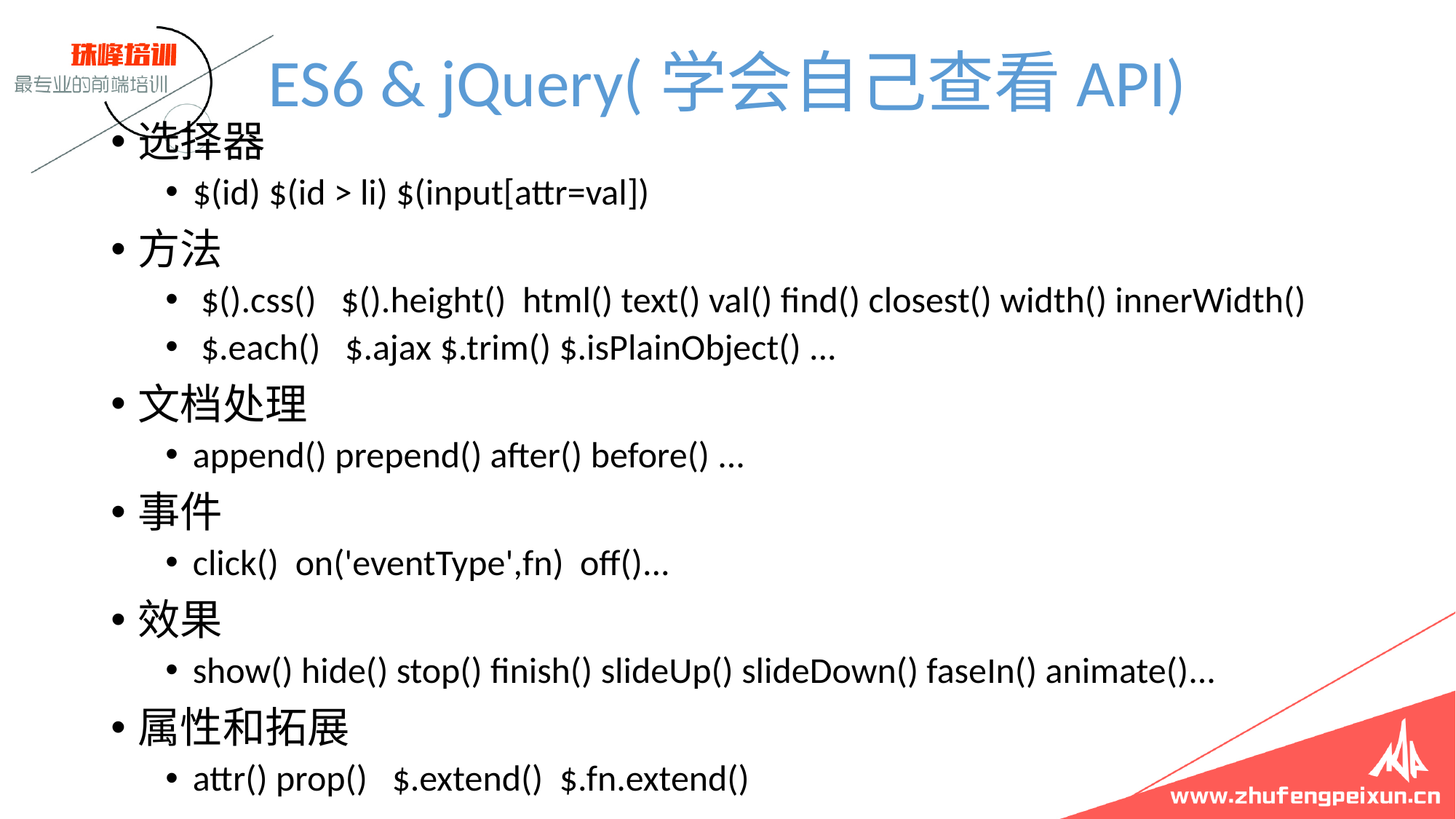

# ES6 & jQuery(学会自己查看API)
选择器
$(id) $(id > li) $(input[attr=val])
方法
 $().css()   $().height()  html() text() val() find() closest() width() innerWidth()
 $.each()   $.ajax $.trim() $.isPlainObject() ...
文档处理
append() prepend() after() before() ...
事件
click()  on('eventType',fn)  off()...
效果
show() hide() stop() finish() slideUp() slideDown() faseIn() animate()...
属性和拓展
attr() prop()   $.extend()  $.fn.extend()